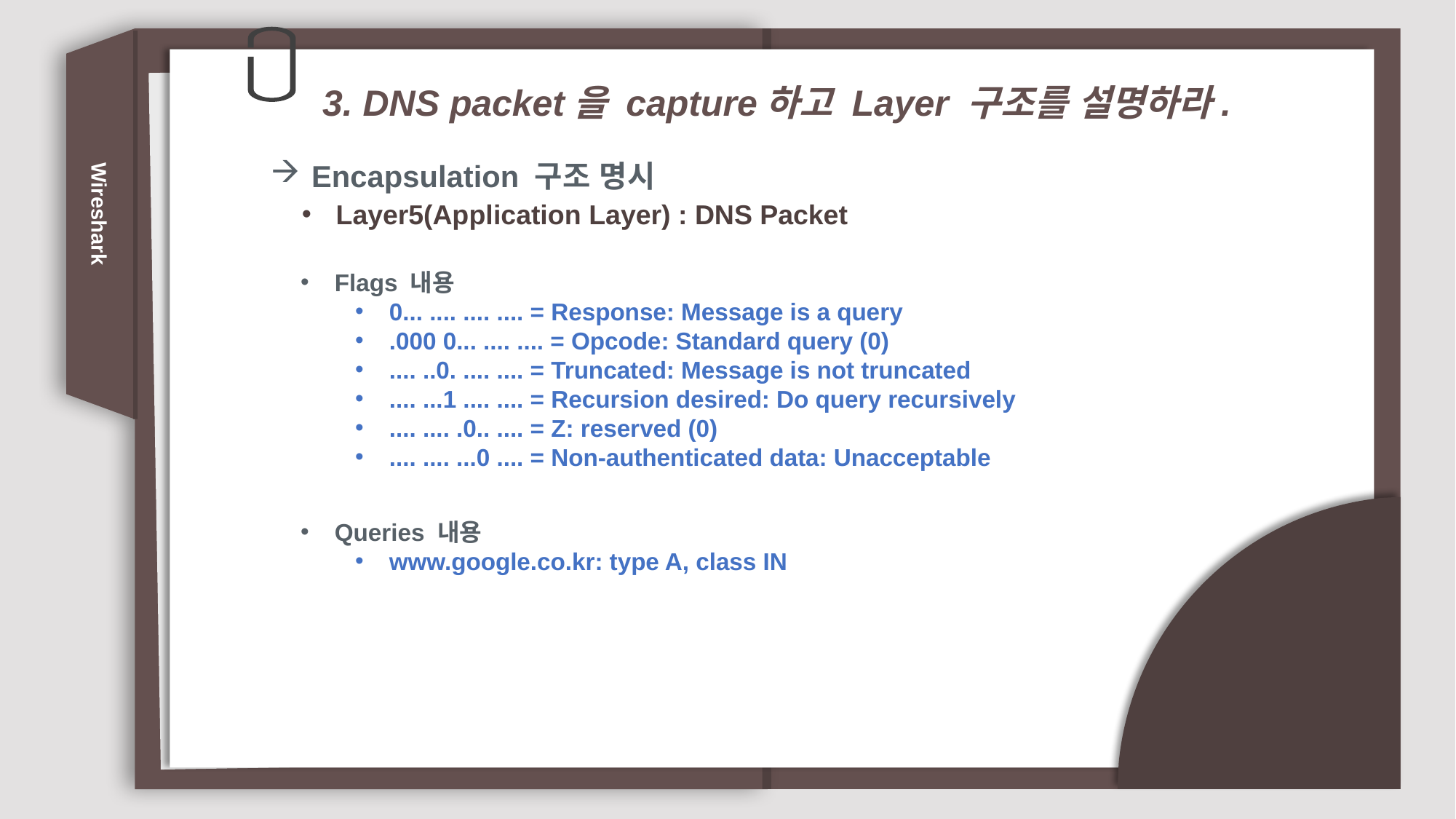

3. DNS packet을 capture하고 Layer 구조를 설명하라.
Encapsulation 구조 명시
Layer5(Application Layer) : DNS Packet
Wireshark
Flags 내용
0... .... .... .... = Response: Message is a query
.000 0... .... .... = Opcode: Standard query (0)
.... ..0. .... .... = Truncated: Message is not truncated
.... ...1 .... .... = Recursion desired: Do query recursively
.... .... .0.. .... = Z: reserved (0)
.... .... ...0 .... = Non-authenticated data: Unacceptable

Queries 내용
www.google.co.kr: type A, class IN